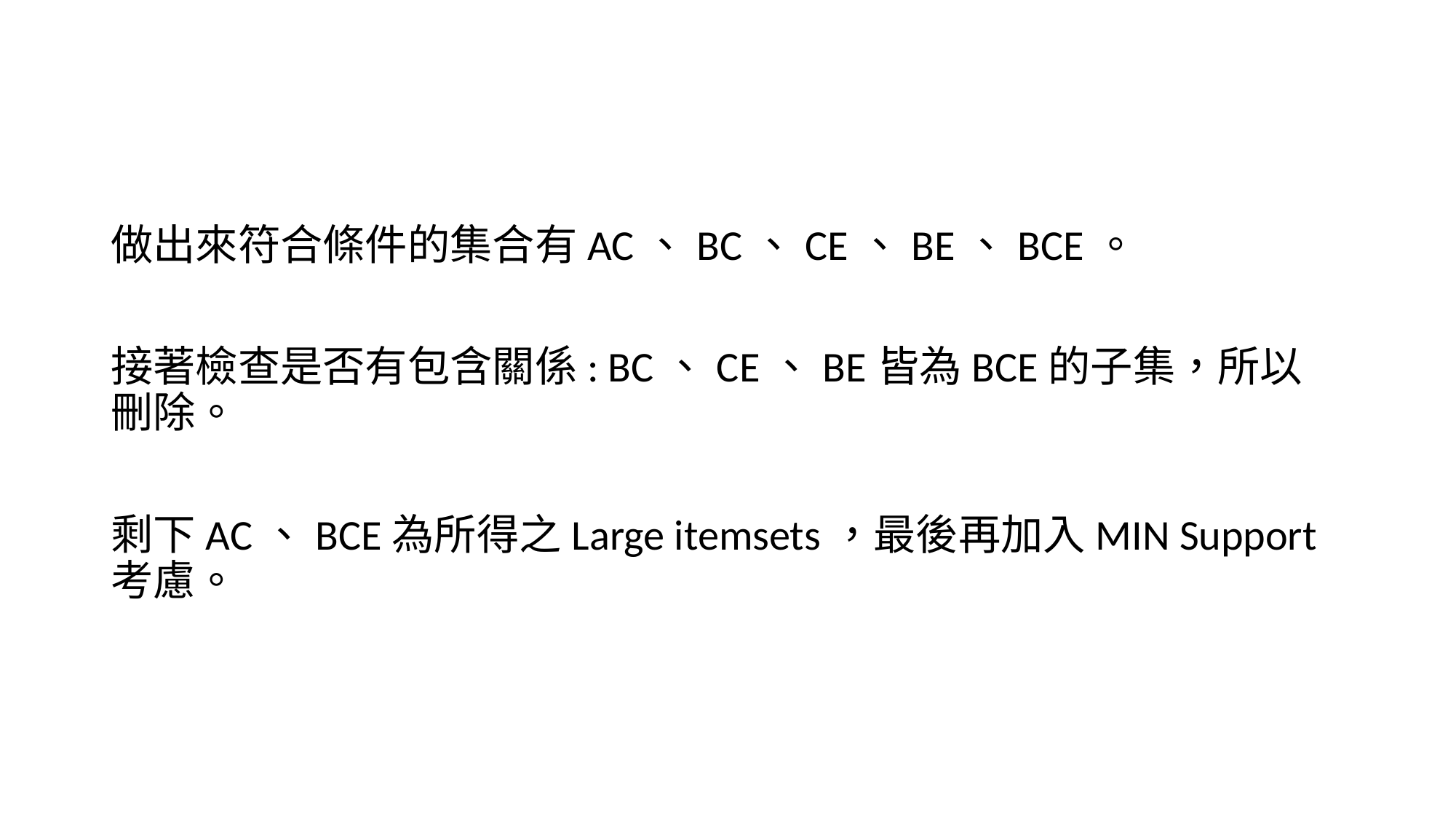

#
做出來符合條件的集合有AC、BC、CE、BE、BCE。

接著檢查是否有包含關係: BC、CE、BE皆為BCE的子集，所以刪除。

剩下AC、BCE為所得之Large itemsets，最後再加入MIN Support考慮。